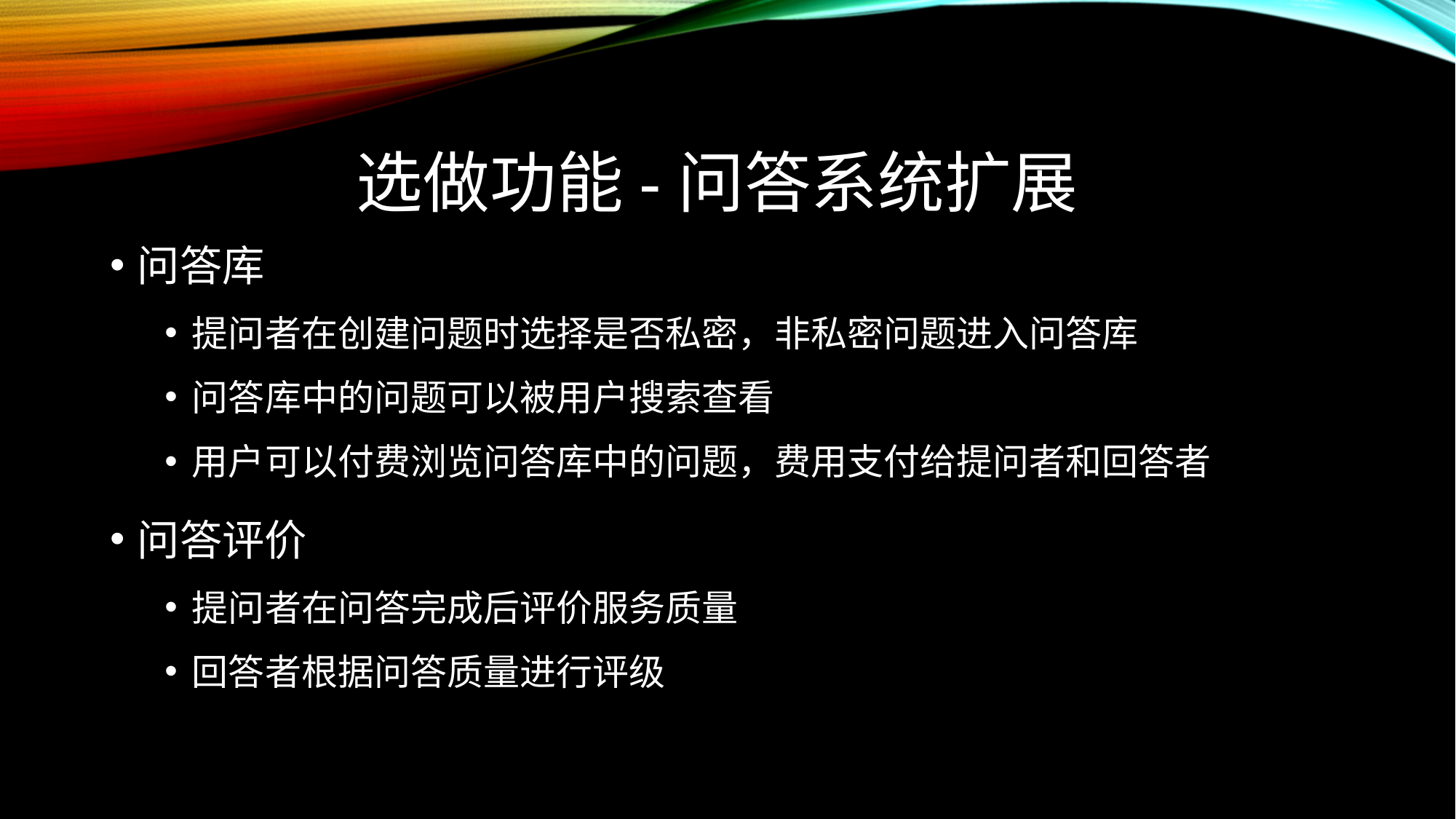

# 选做功能-问答系统扩展
问答库
提问者在创建问题时选择是否私密，非私密问题进入问答库
问答库中的问题可以被用户搜索查看
用户可以付费浏览问答库中的问题，费用支付给提问者和回答者
问答评价
提问者在问答完成后评价服务质量
回答者根据问答质量进行评级